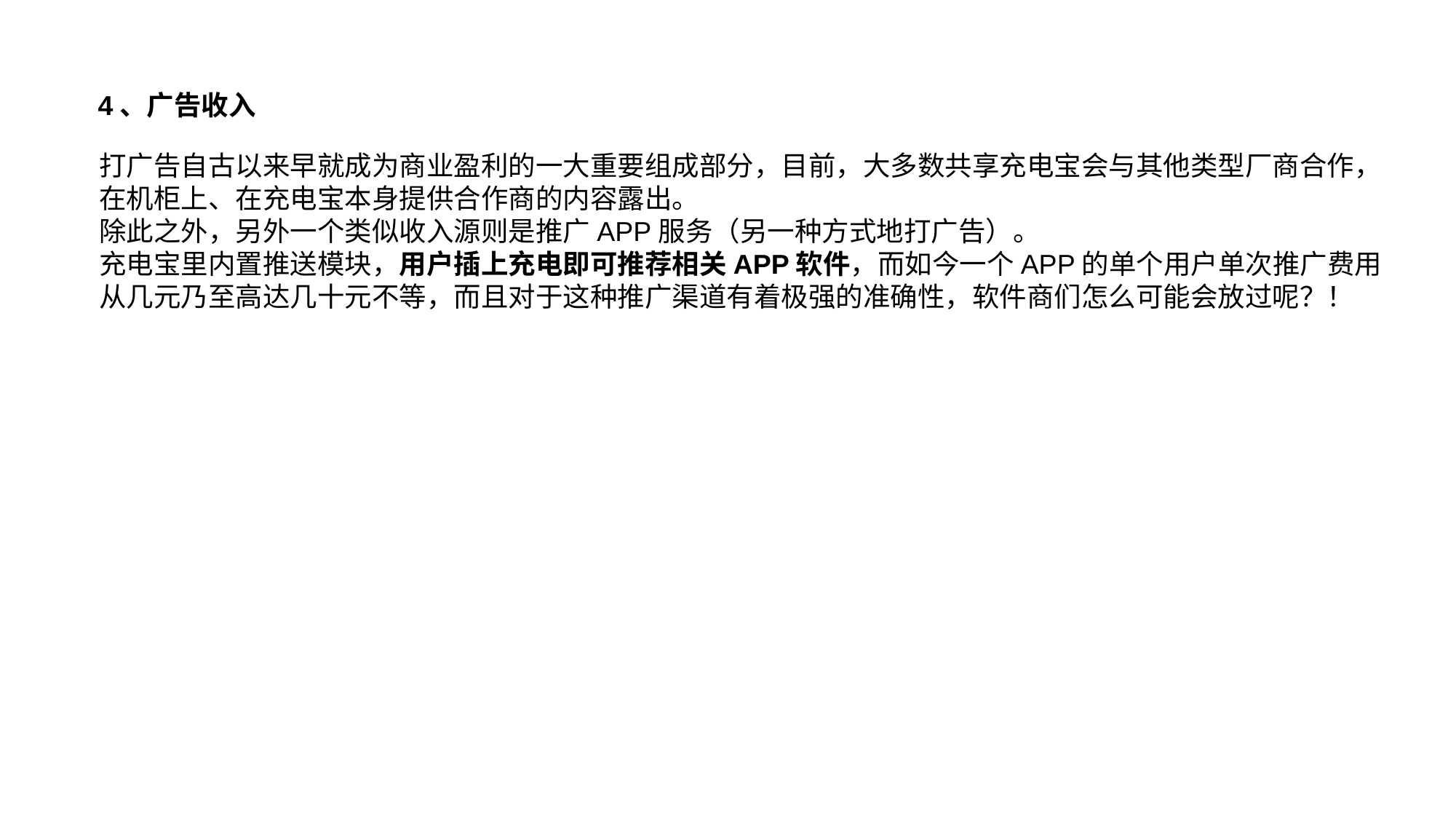

4、广告收入
打广告自古以来早就成为商业盈利的一大重要组成部分，目前，大多数共享充电宝会与其他类型厂商合作，在机柜上、在充电宝本身提供合作商的内容露出。
除此之外，另外一个类似收入源则是推广APP服务（另一种方式地打广告）。
充电宝里内置推送模块，用户插上充电即可推荐相关APP软件，而如今一个APP的单个用户单次推广费用从几元乃至高达几十元不等，而且对于这种推广渠道有着极强的准确性，软件商们怎么可能会放过呢？！